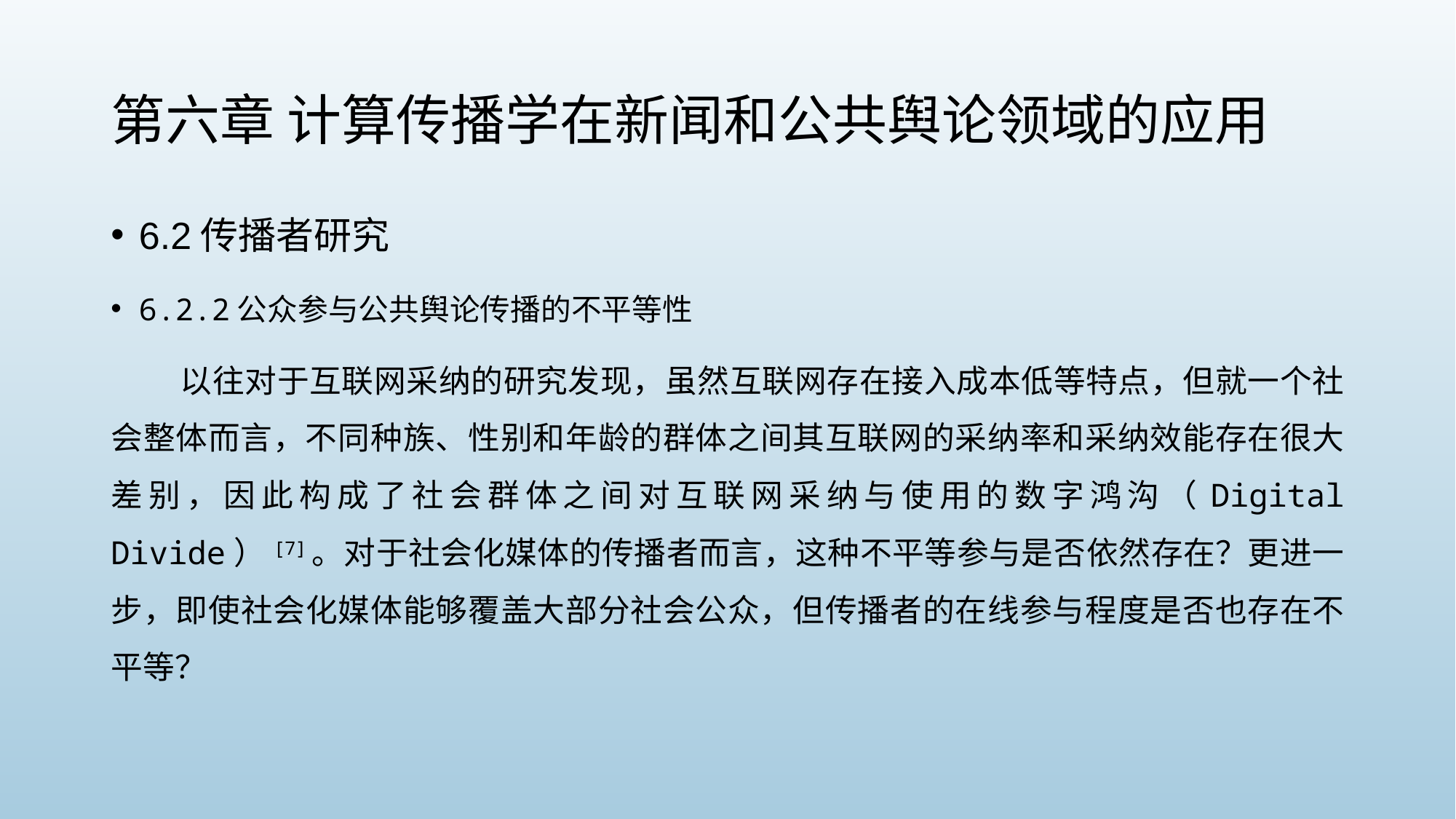

# 第六章 计算传播学在新闻和公共舆论领域的应用
6.2传播者研究
6.2.2公众参与公共舆论传播的不平等性
        以往对于互联网采纳的研究发现，虽然互联网存在接入成本低等特点，但就一个社会整体而言，不同种族、性别和年龄的群体之间其互联网的采纳率和采纳效能存在很大差别，因此构成了社会群体之间对互联网采纳与使用的数字鸿沟（Digital Divide）[7]。对于社会化媒体的传播者而言，这种不平等参与是否依然存在？更进一步，即使社会化媒体能够覆盖大部分社会公众，但传播者的在线参与程度是否也存在不平等？